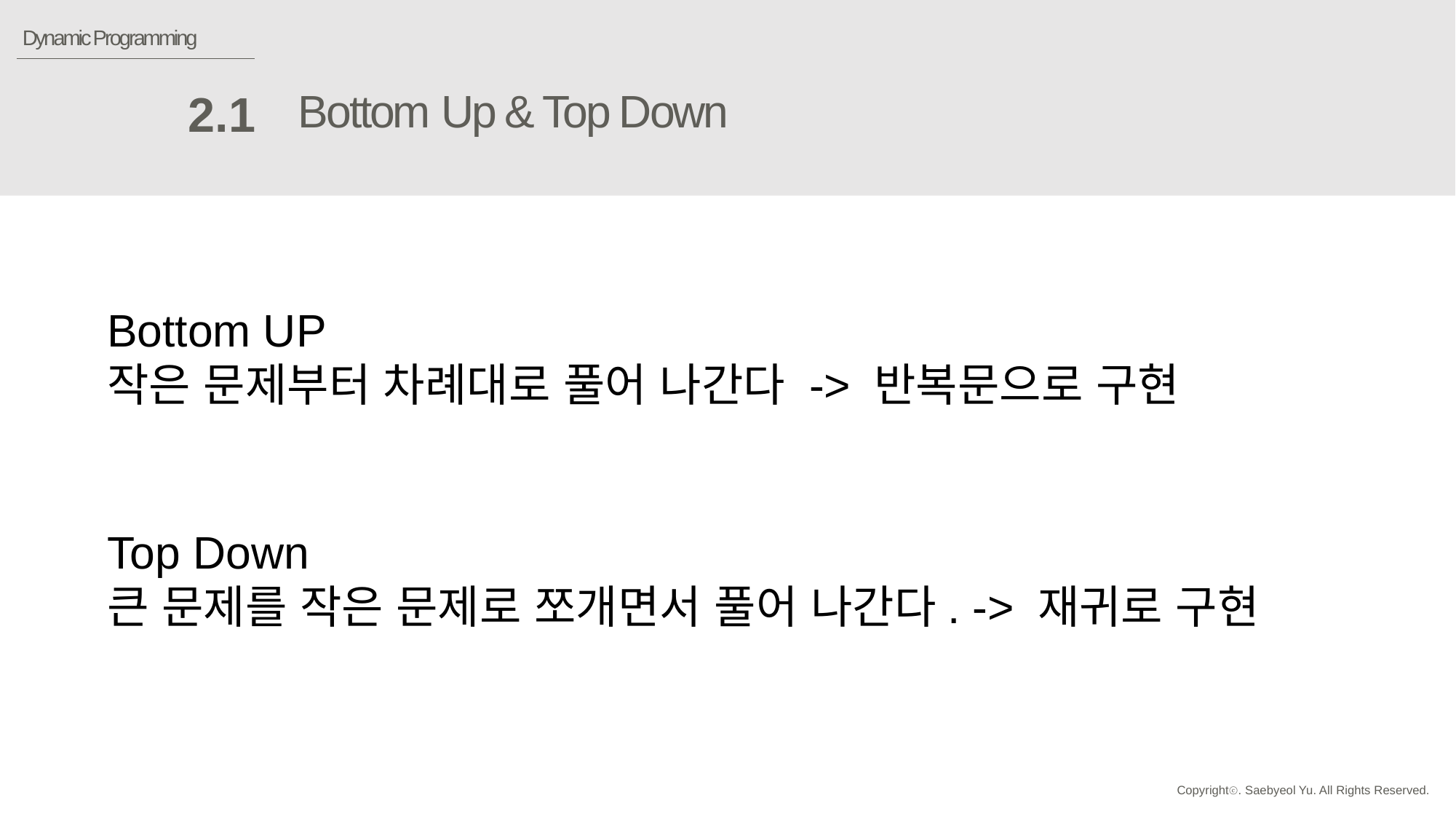

Dynamic Programming

Bottom Up & Top Down
2.1
Bottom UP
작은 문제부터 차례대로 풀어 나간다 -> 반복문으로 구현
Top Down
큰 문제를 작은 문제로 쪼개면서 풀어 나간다. -> 재귀로 구현